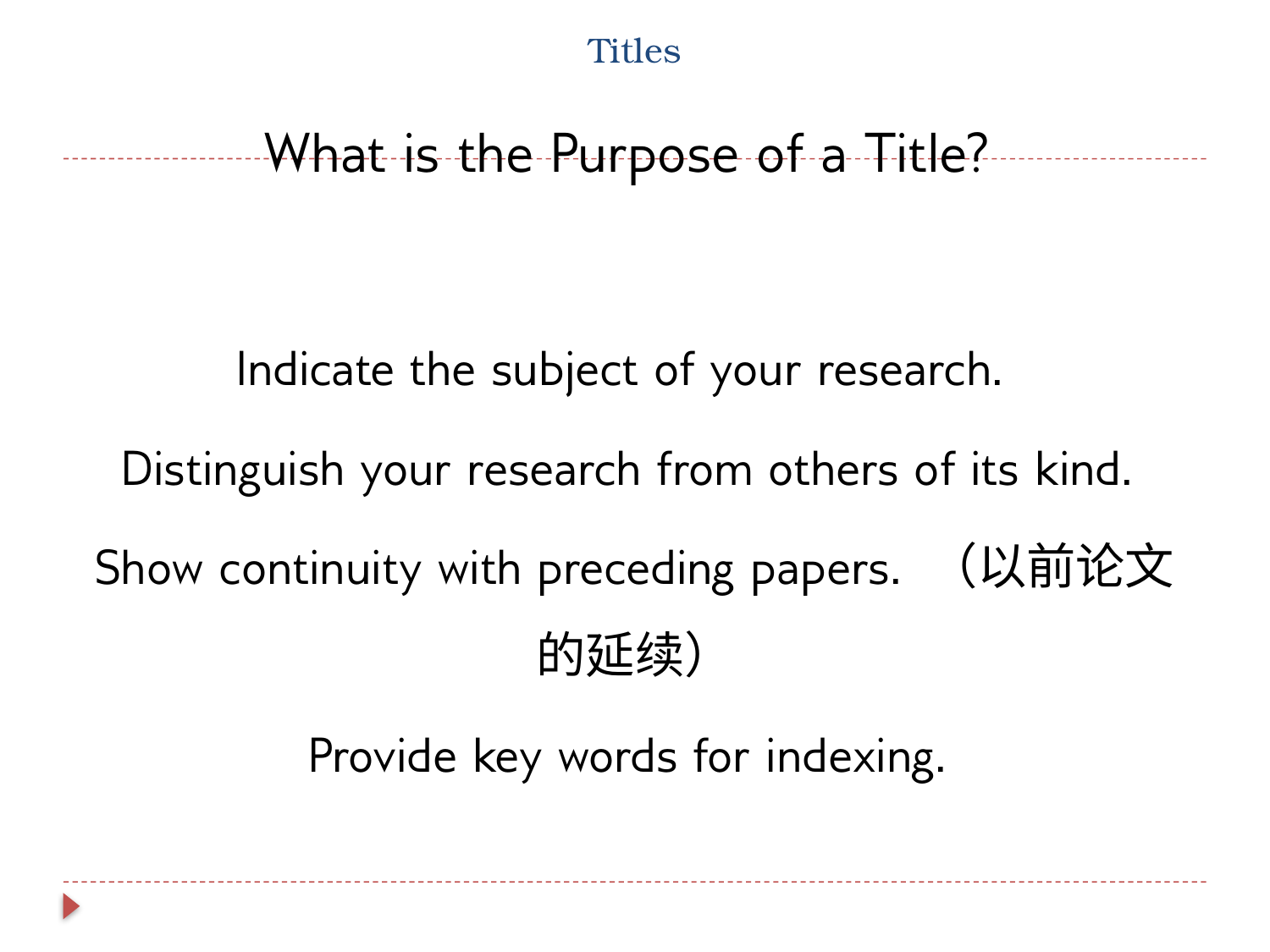

# Titles
What is the Purpose of a Title?

Indicate the subject of your research.
Distinguish your research from others of its kind.
Show continuity with preceding papers. （以前论文的延续）
Provide key words for indexing.